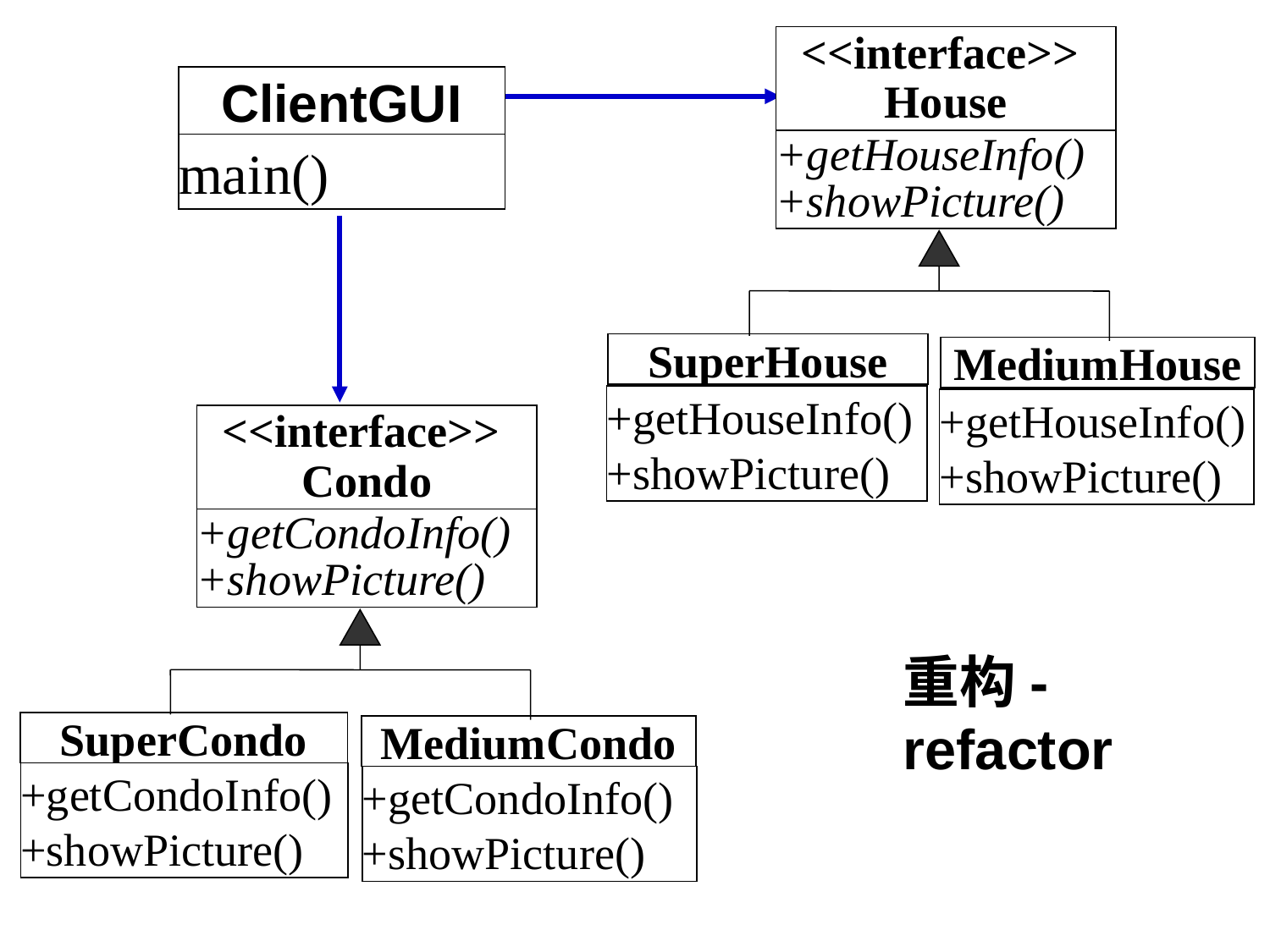

<<interface>>
House
ClientGUI
+getHouseInfo()
+showPicture()
main()

SuperHouse
MediumHouse
+getHouseInfo()
+showPicture()
+getHouseInfo()
+showPicture()
<<interface>>
Condo
+getCondoInfo()
+showPicture()

重构-refactor

SuperCondo
MediumCondo
+getCondoInfo()
+showPicture()
+getCondoInfo()
+showPicture()